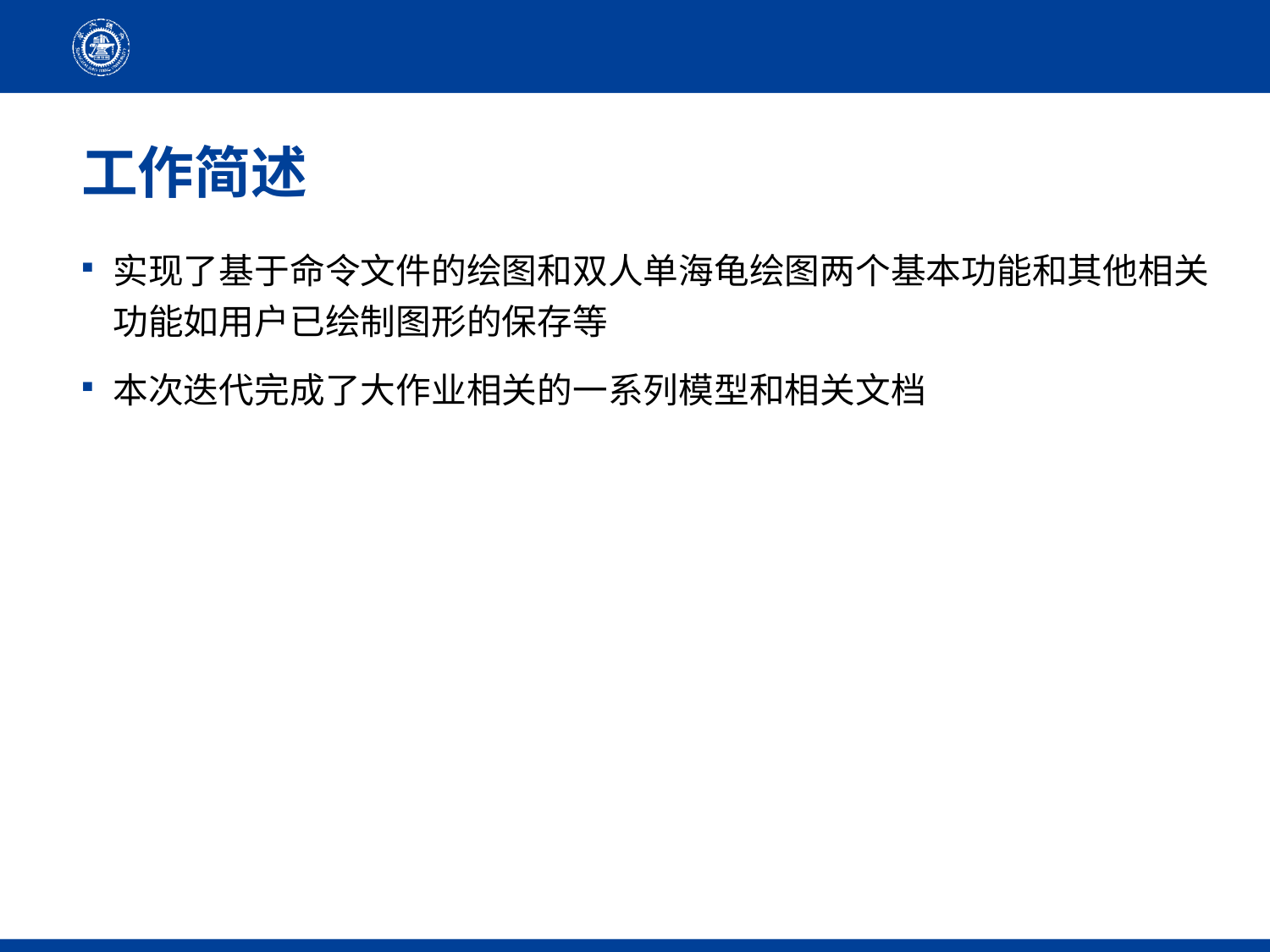

# 工作简述
实现了基于命令文件的绘图和双人单海龟绘图两个基本功能和其他相关功能如用户已绘制图形的保存等
本次迭代完成了大作业相关的一系列模型和相关文档